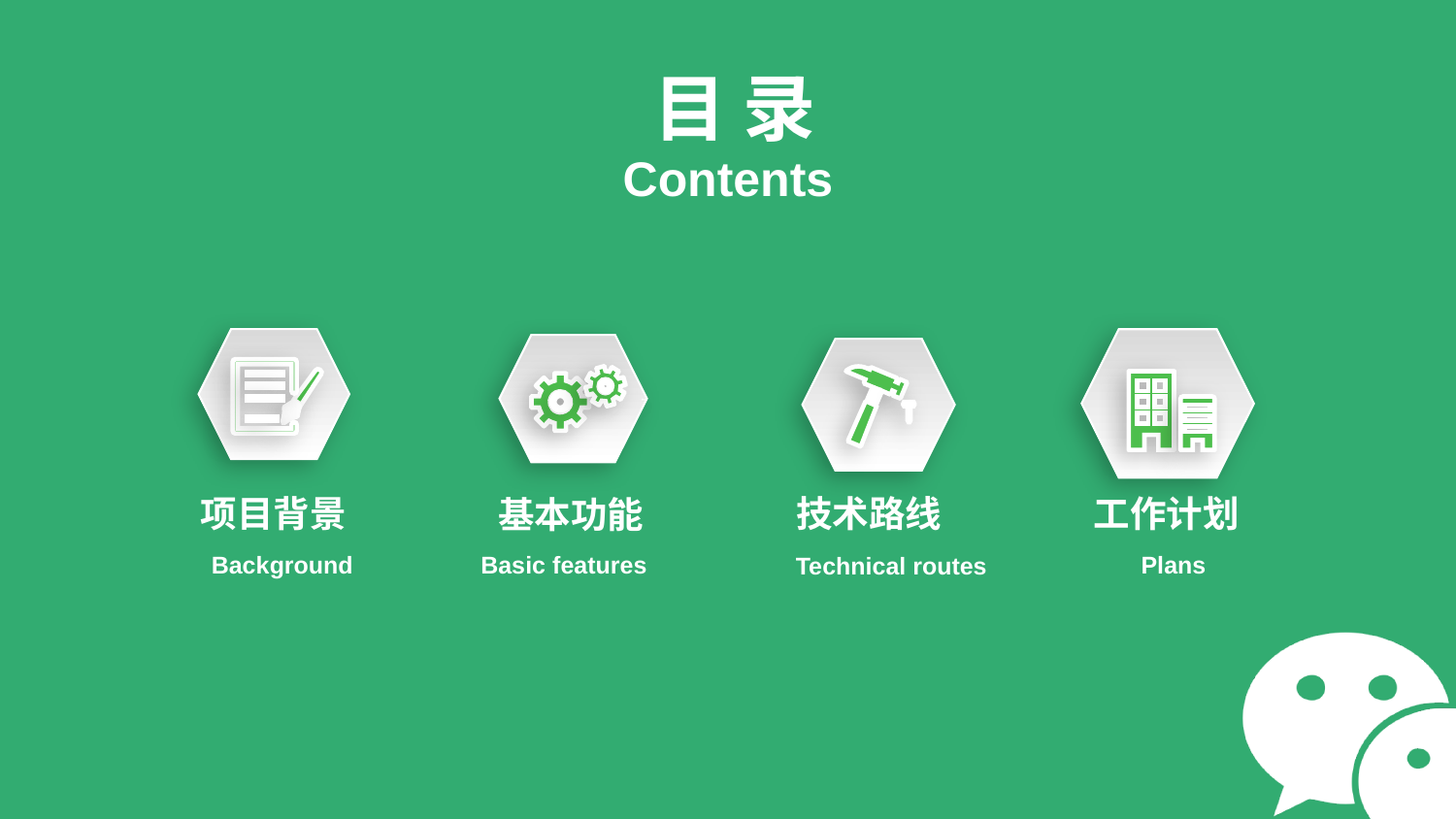

目 录
Contents

项目背景
技术路线
工作计划
基本功能
Plans
Background
Basic features
Technical routes